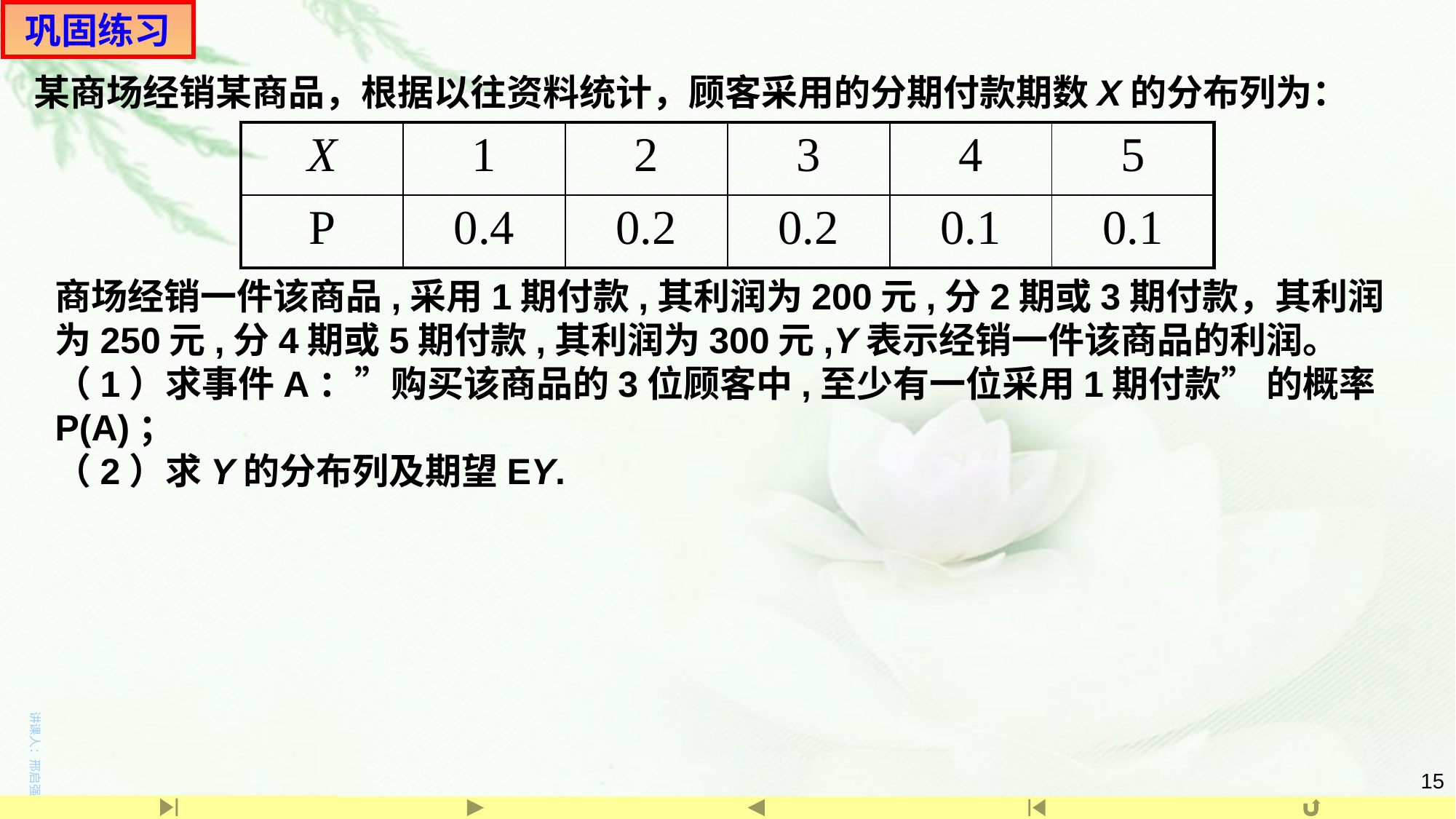

巩固练习
某商场经销某商品，根据以往资料统计，顾客采用的分期付款期数X的分布列为：
| X | 1 | 2 | 3 | 4 | 5 |
| --- | --- | --- | --- | --- | --- |
| P | 0.4 | 0.2 | 0.2 | 0.1 | 0.1 |
商场经销一件该商品,采用1期付款,其利润为200元,分2期或3期付款，其利润为250元,分4期或5期付款,其利润为300元,Y表示经销一件该商品的利润。
（1）求事件A：”购买该商品的3位顾客中,至少有一位采用1期付款” 的概率P(A)；
（2）求Y的分布列及期望EY.